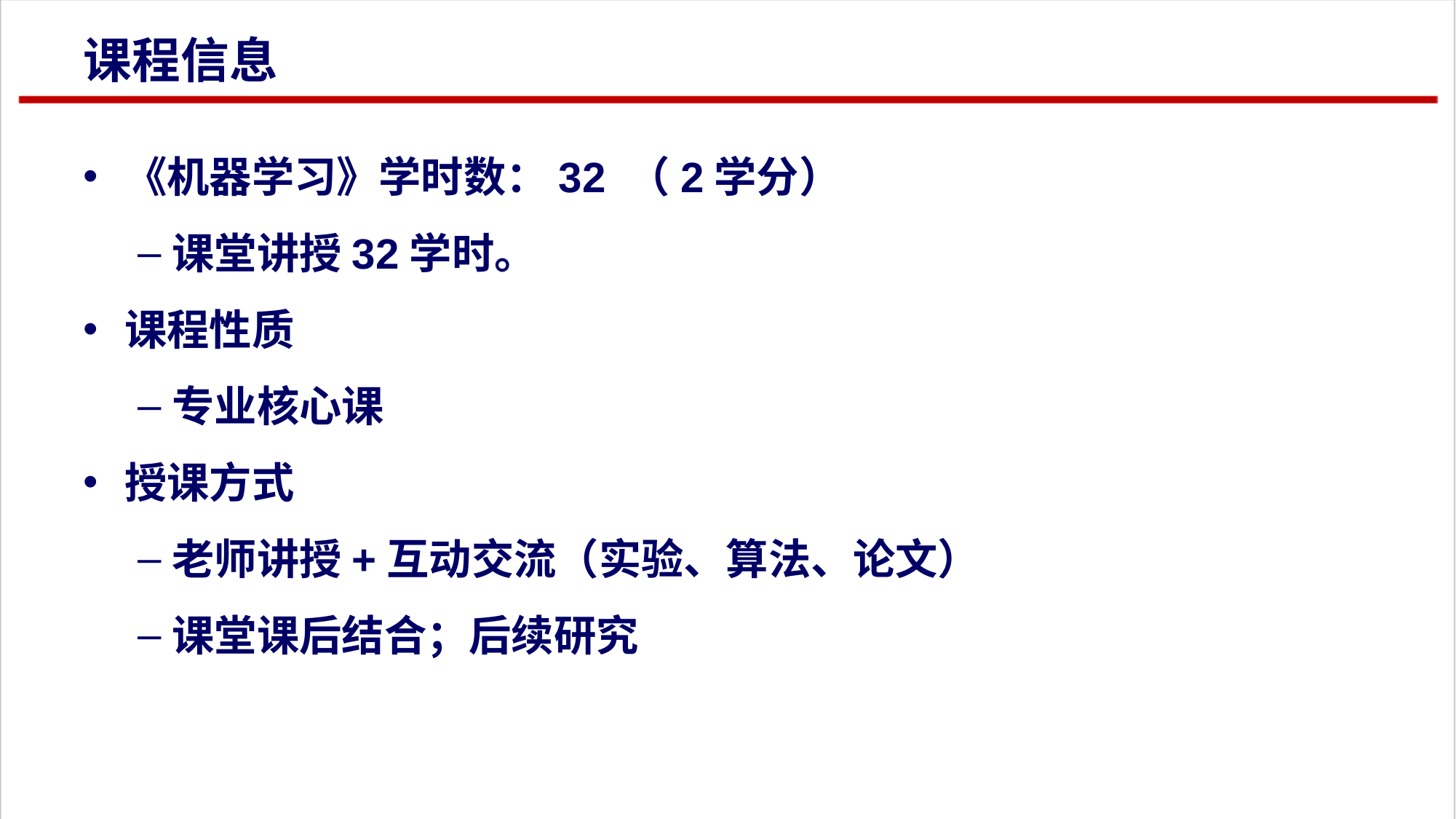

# 课程信息
《机器学习》学时数：32 （2学分）
课堂讲授32学时。
课程性质
专业核心课
授课方式
老师讲授+互动交流（实验、算法、论文）
课堂课后结合；后续研究